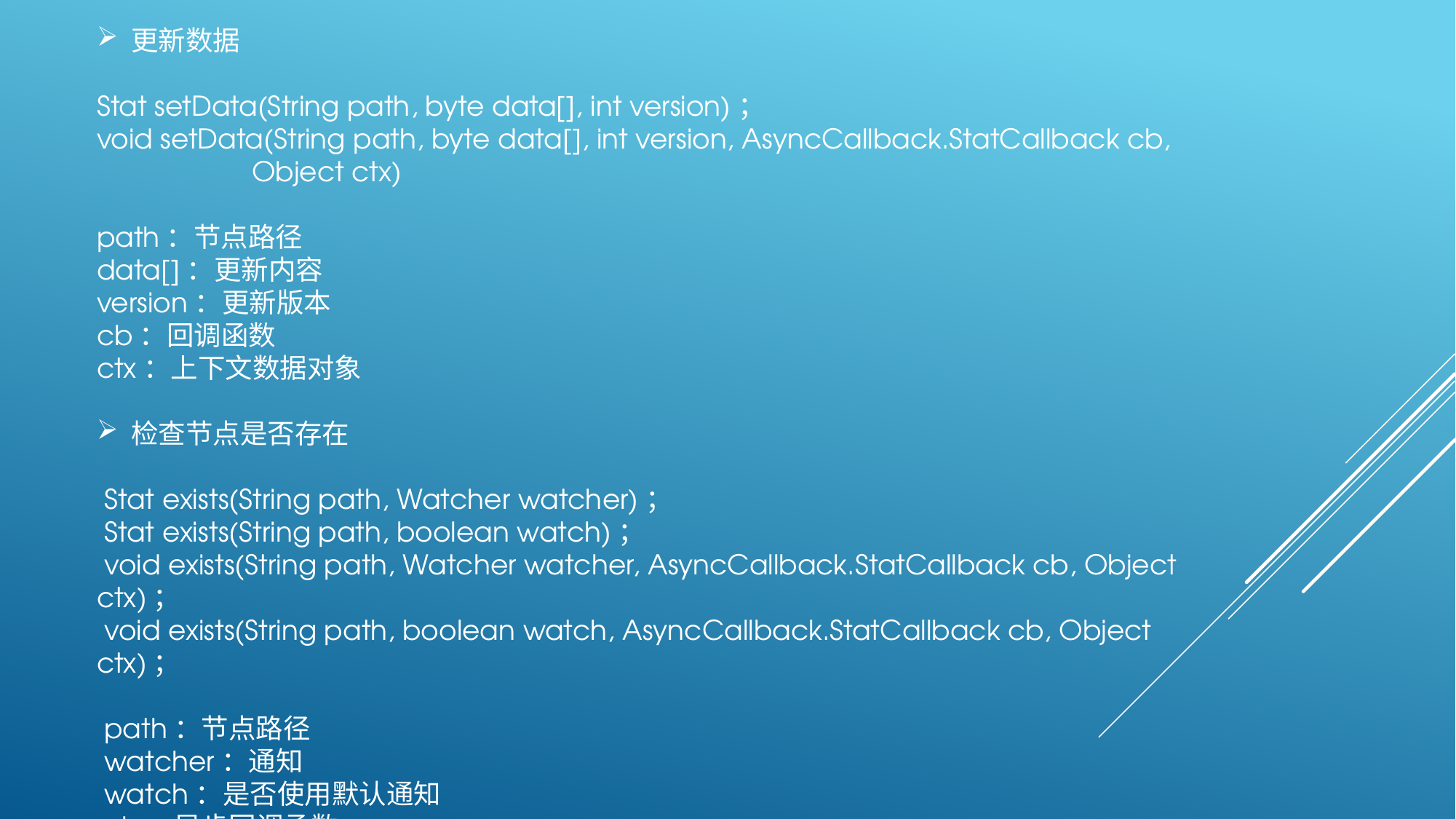

更新数据

Stat setData(String path, byte data[], int version)；
void setData(String path, byte data[], int version, AsyncCallback.StatCallback cb,
	      Object ctx)

path：节点路径
data[]：更新内容
version：更新版本
cb：回调函数
ctx：上下文数据对象

检查节点是否存在

 Stat exists(String path, Watcher watcher)；
 Stat exists(String path, boolean watch)；
 void exists(String path, Watcher watcher, AsyncCallback.StatCallback cb, Object ctx)；
 void exists(String path, boolean watch, AsyncCallback.StatCallback cb, Object ctx)；

 path：节点路径
 watcher：通知
 watch：是否使用默认通知
 cb：异步回调函数
 ctx：节点路径